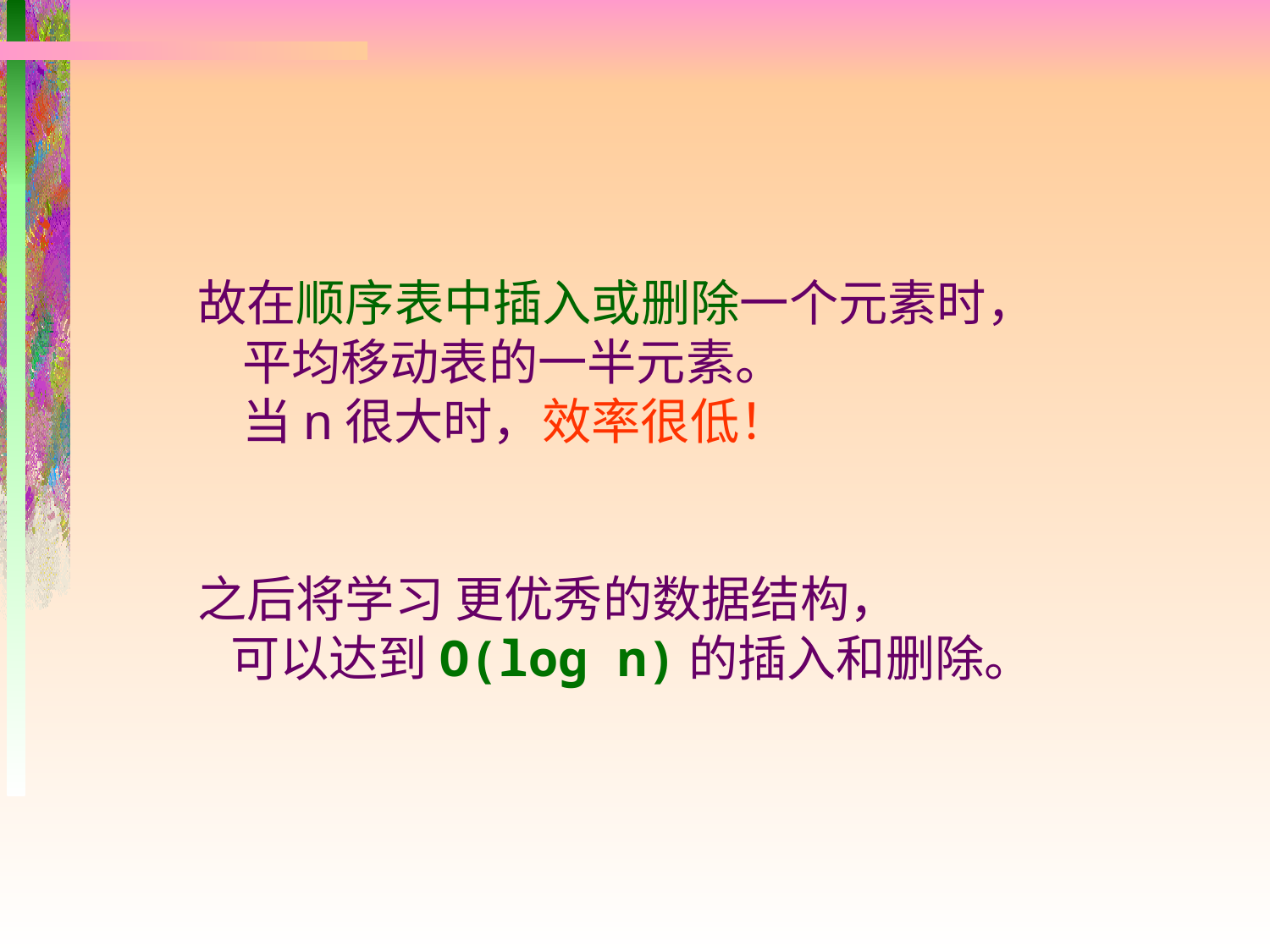

故在顺序表中插入或删除一个元素时，
   平均移动表的一半元素。
   当n很大时，效率很低！

之后将学习 更优秀的数据结构，
   可以达到O(log n)的插入和删除。